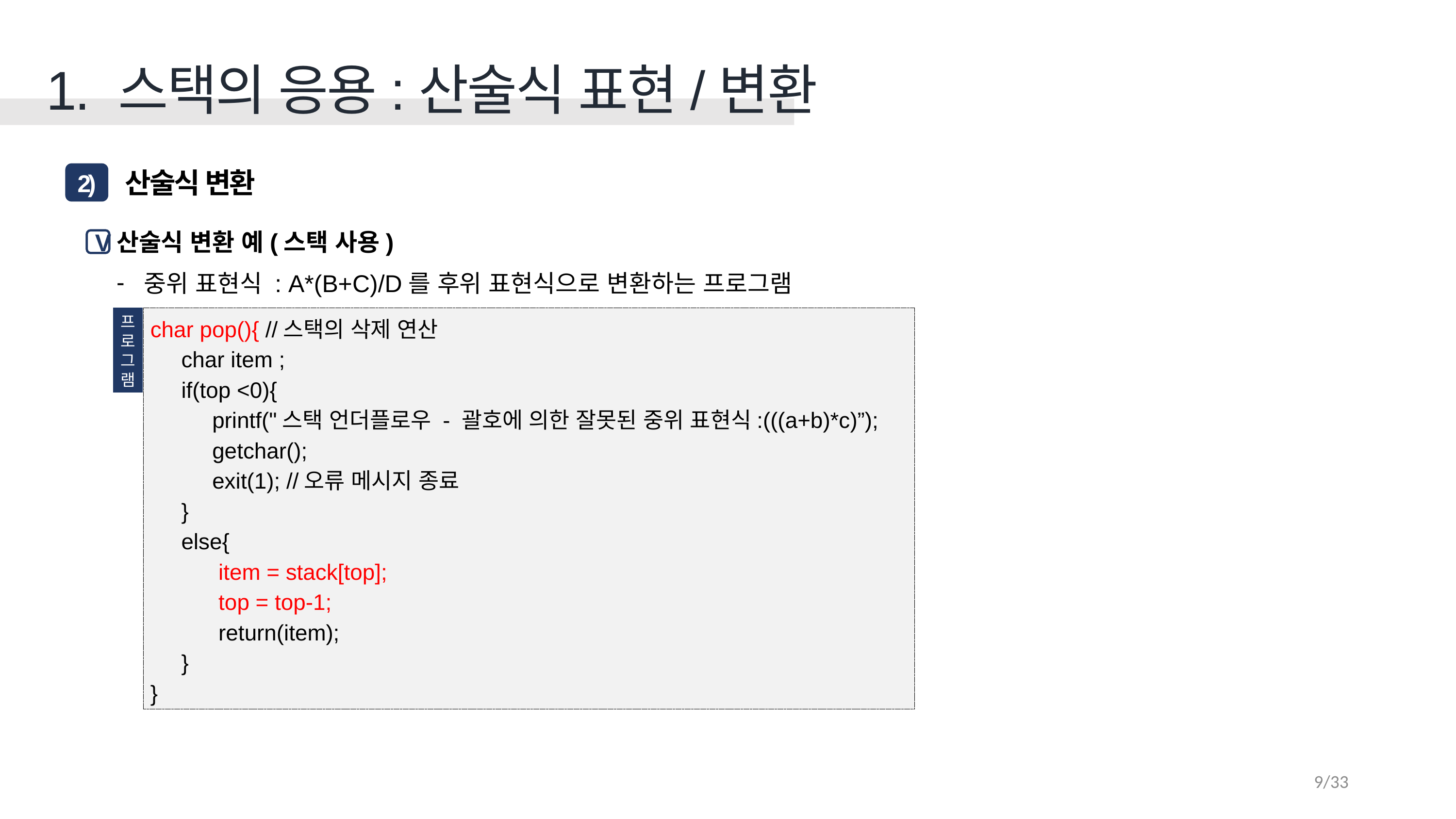

1. 스택의 응용:산술식 표현/변환

 산술식 변환
2)
산술식 변환 예(스택 사용)

중위 표현식 : A*(B+C)/D를 후위 표현식으로 변환하는 프로그램

V
프
로
그
램
char pop(){ //스택의 삭제 연산
     char item ;
     if(top <0){
          printf("스택 언더플로우 - 괄호에 의한 잘못된 중위 표현식:(((a+b)*c)”);
          getchar();
          exit(1); //오류 메시지 종료
     }
     else{
           item = stack[top];
           top = top-1;
           return(item);
     }
}
9/33